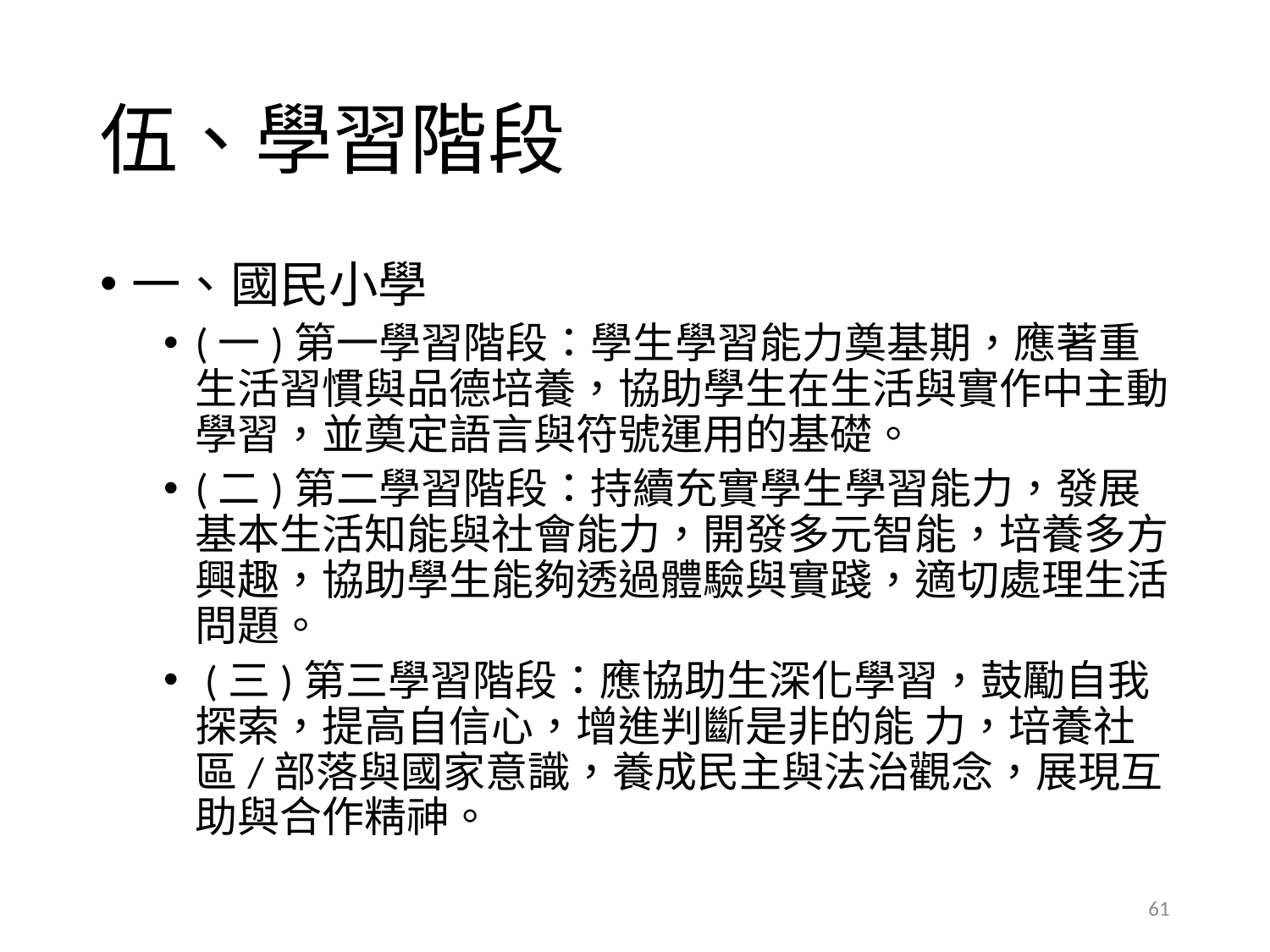

# 伍、學習階段
一、國民小學
(一)第一學習階段：學生學習能力奠基期，應著重生活習慣與品德培養，協助學生在生活與實作中主動學習，並奠定語言與符號運用的基礎。
(二)第二學習階段：持續充實學生學習能力，發展基本生活知能與社會能力，開發多元智能，培養多方興趣，協助學生能夠透過體驗與實踐，適切處理生活問題。
 (三)第三學習階段：應協助生深化學習，鼓勵自我探索，提高自信心，增進判斷是非的能 力，培養社區/部落與國家意識，養成民主與法治觀念，展現互助與合作精神。
61